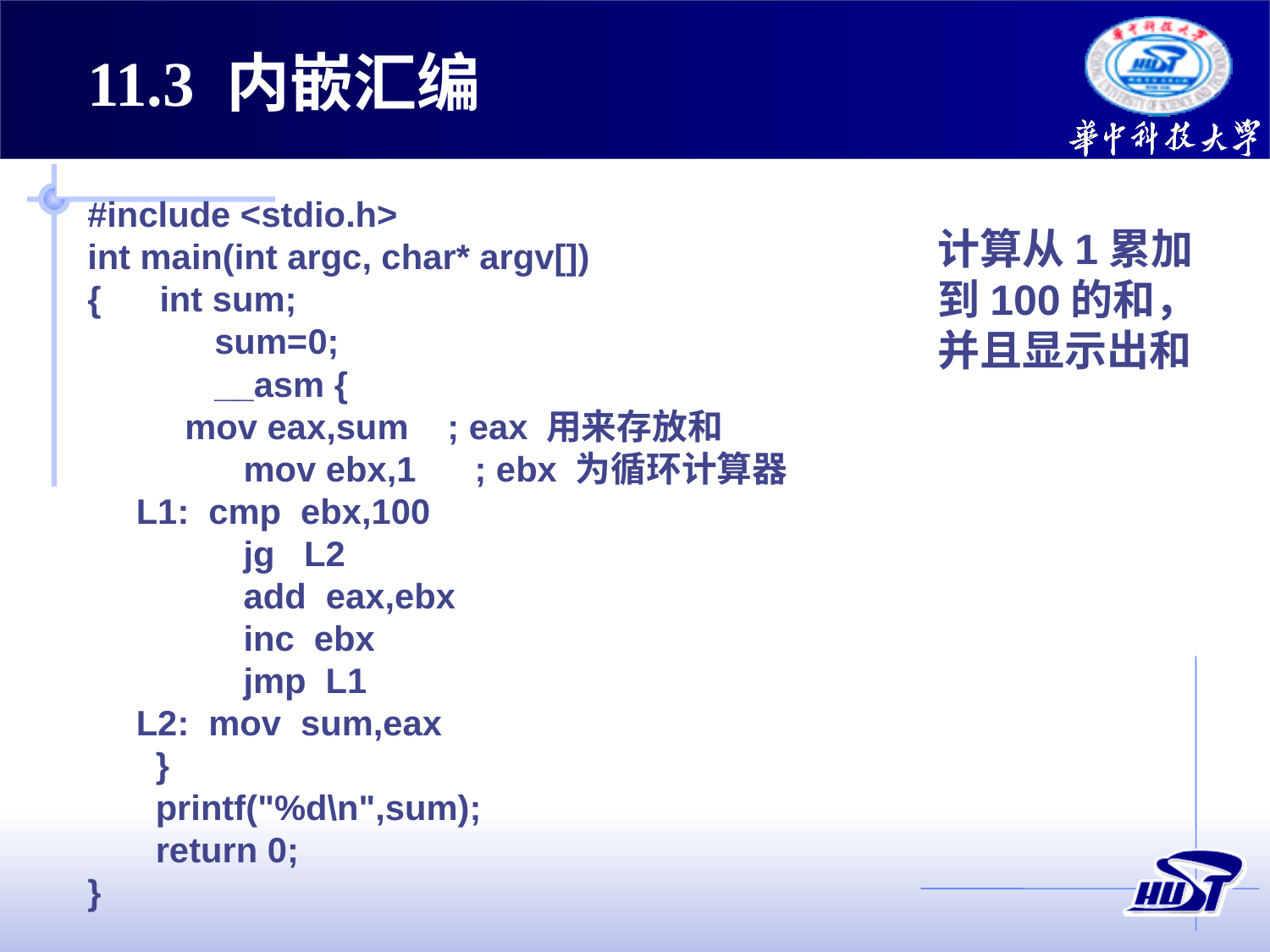

11.3 内嵌汇编
#include <stdio.h>
int main(int argc, char* argv[])
{      int sum;
	sum=0;
	__asm {
          mov eax,sum    ; eax 用来存放和
	   mov ebx,1      ; ebx 为循环计算器
     L1:  cmp  ebx,100
	   jg   L2
	   add  eax,ebx
	   inc  ebx
	   jmp  L1
     L2:  mov  sum,eax
       }
       printf("%d\n",sum);
       return 0;
}
计算从1累加到100的和，并且显示出和